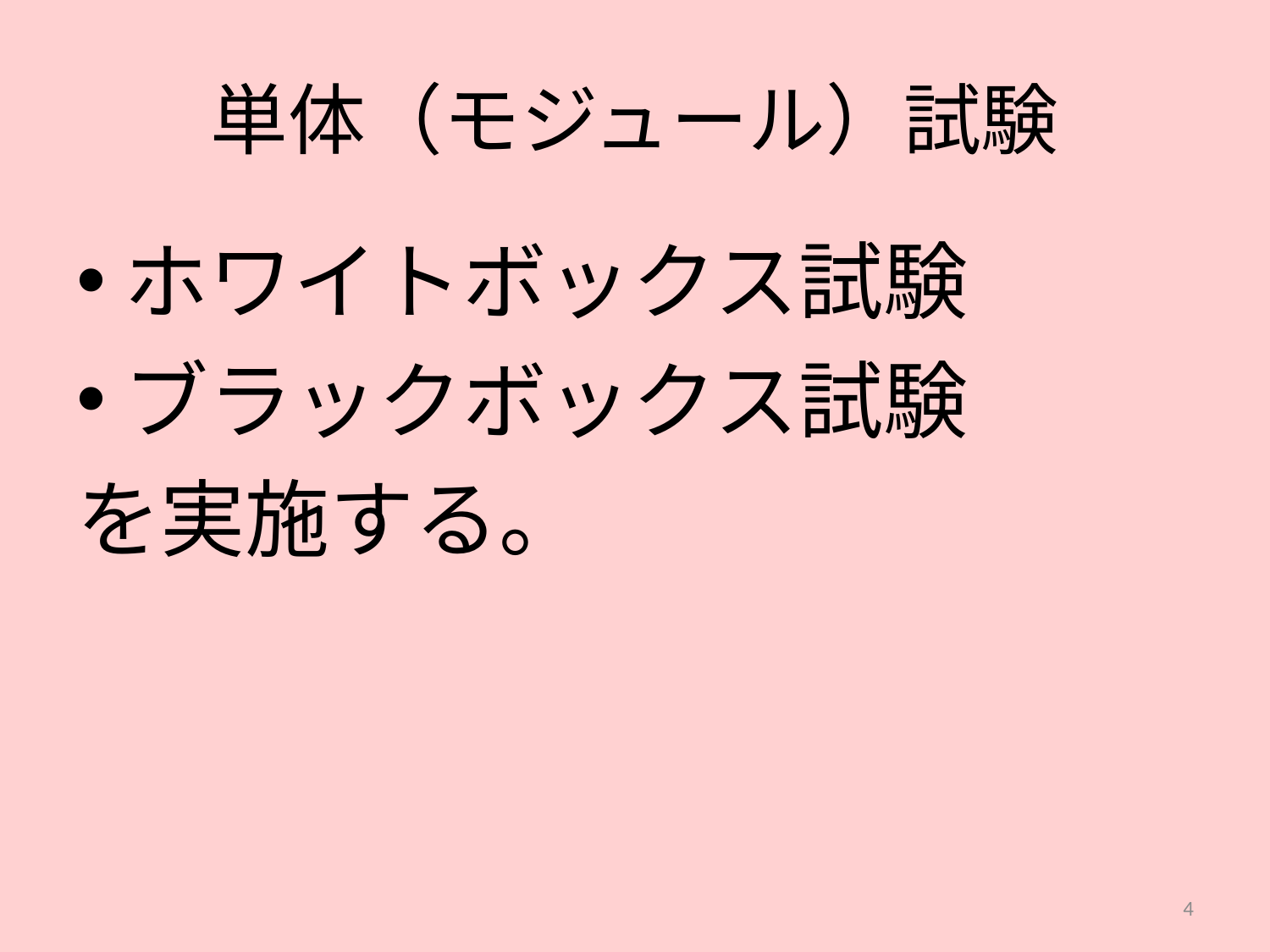

# 単体（モジュール）試験
ホワイトボックス試験
ブラックボックス試験
を実施する。

4